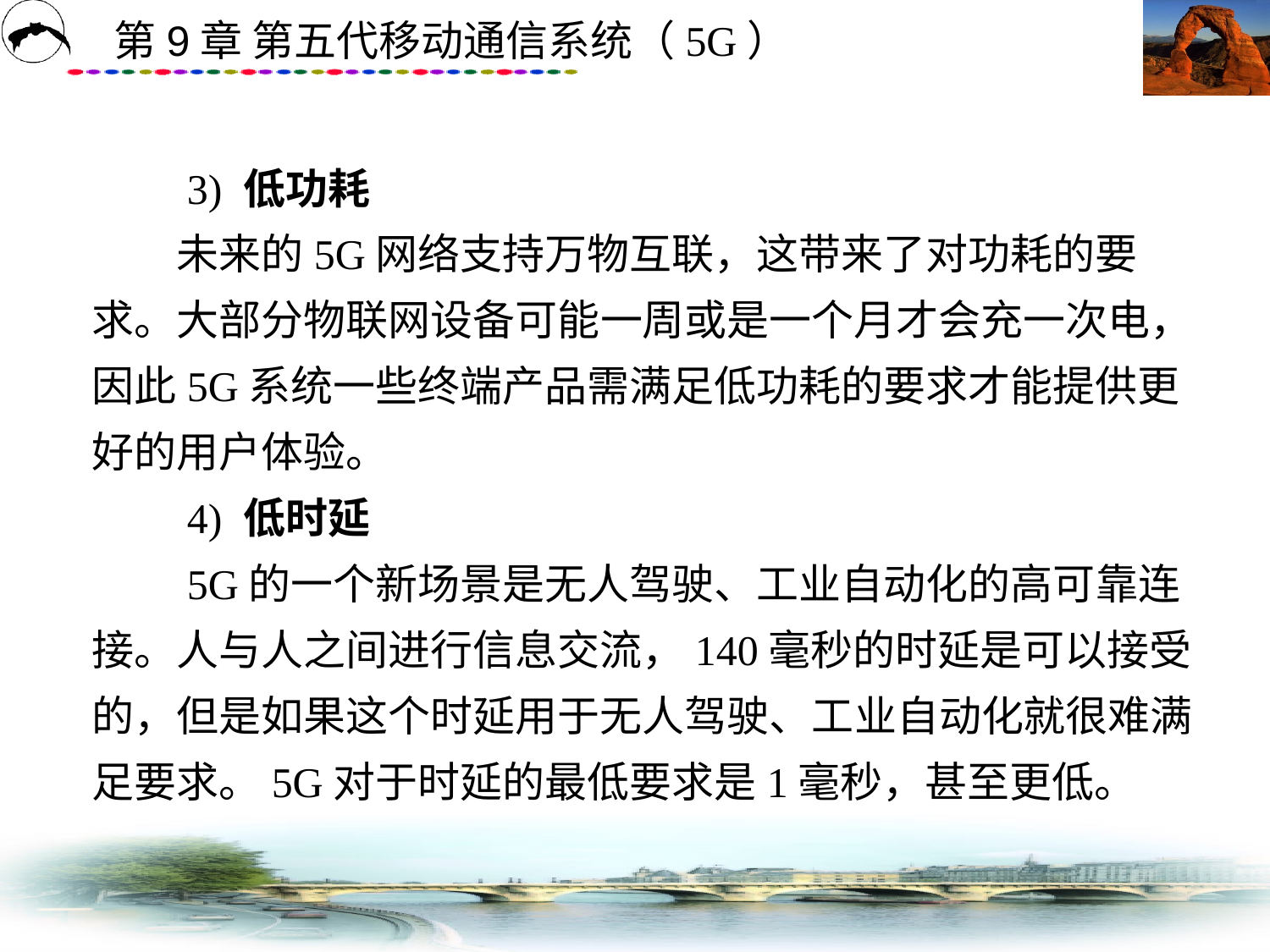

# 3) 低功耗 　　未来的5G网络支持万物互联，这带来了对功耗的要求。大部分物联网设备可能一周或是一个月才会充一次电，因此5G系统一些终端产品需满足低功耗的要求才能提供更好的用户体验。 　　4) 低时延 　　5G的一个新场景是无人驾驶、工业自动化的高可靠连接。人与人之间进行信息交流，140毫秒的时延是可以接受的，但是如果这个时延用于无人驾驶、工业自动化就很难满足要求。5G对于时延的最低要求是1毫秒，甚至更低。